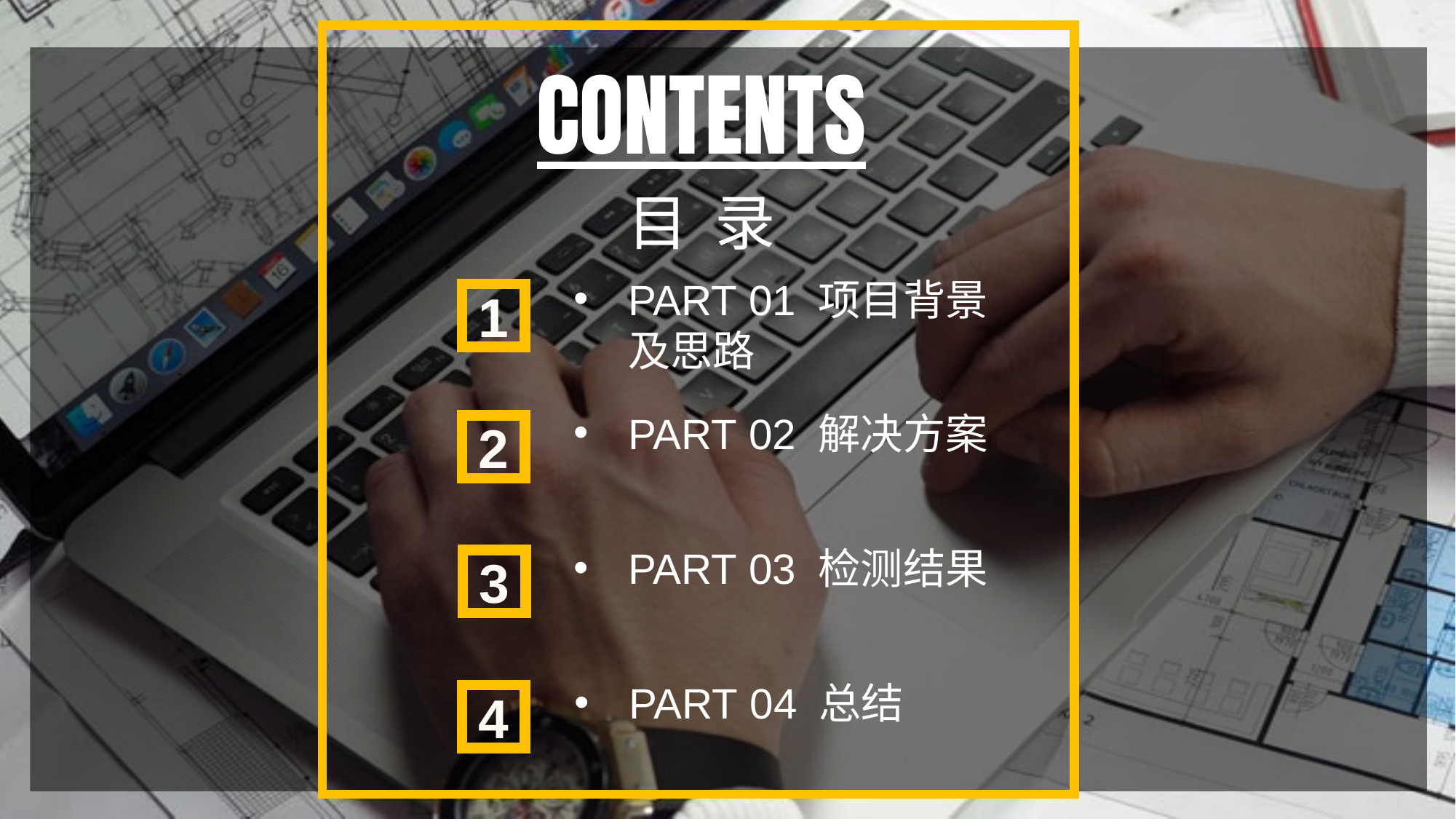

CONTENTS
目  录
PART 01 项目背景及思路
1
PART 02 解决方案
2
PART 03 检测结果
3
PART 04 总结
4